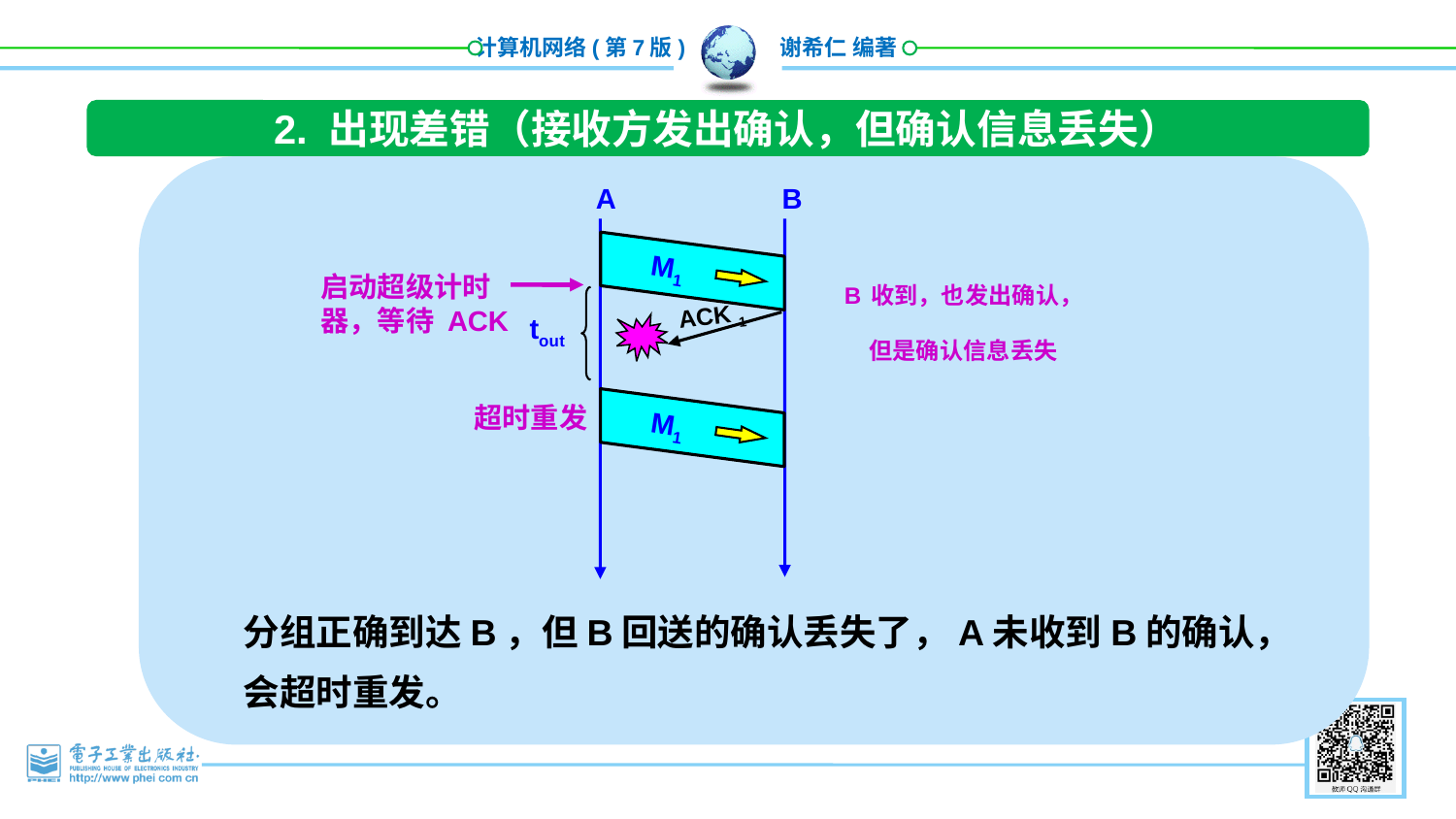

2. 出现差错（接收方发出确认，但确认信息丢失）

A
B

M1

B收到，也发出确认，
但是确认信息丢失
启动超级计时器，等待 ACK

tout
ACK 1

M1

超时重发
分组正确到达B，但B回送的确认丢失了，A未收到B的确认，会超时重发。